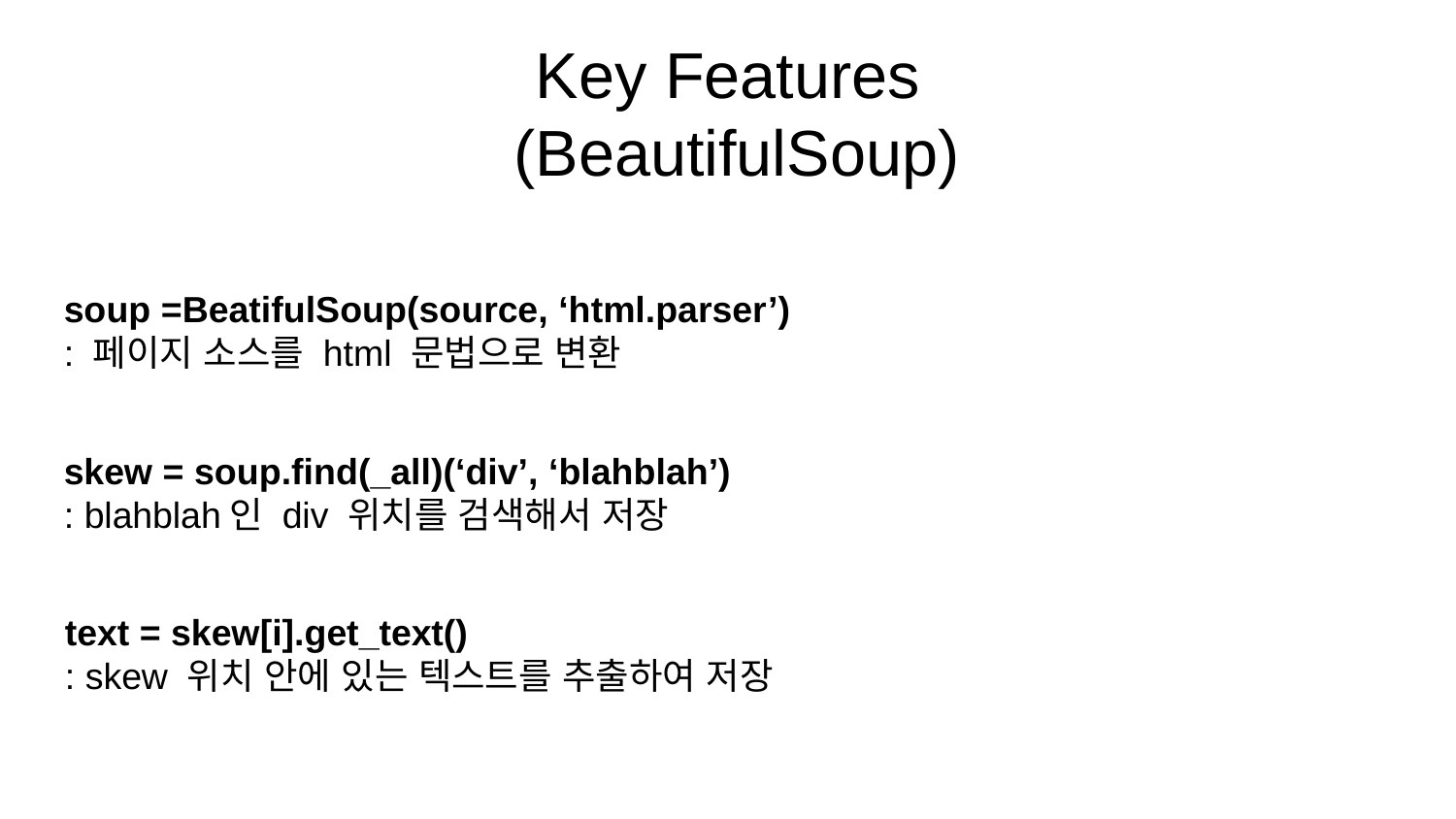

# Key Features (BeautifulSoup)
soup =BeatifulSoup(source, ‘html.parser’)
: 페이지 소스를 html 문법으로 변환
skew = soup.find(_all)(‘div’, ‘blahblah’)
: blahblah인 div 위치를 검색해서 저장
text = skew[i].get_text()
: skew 위치 안에 있는 텍스트를 추출하여 저장